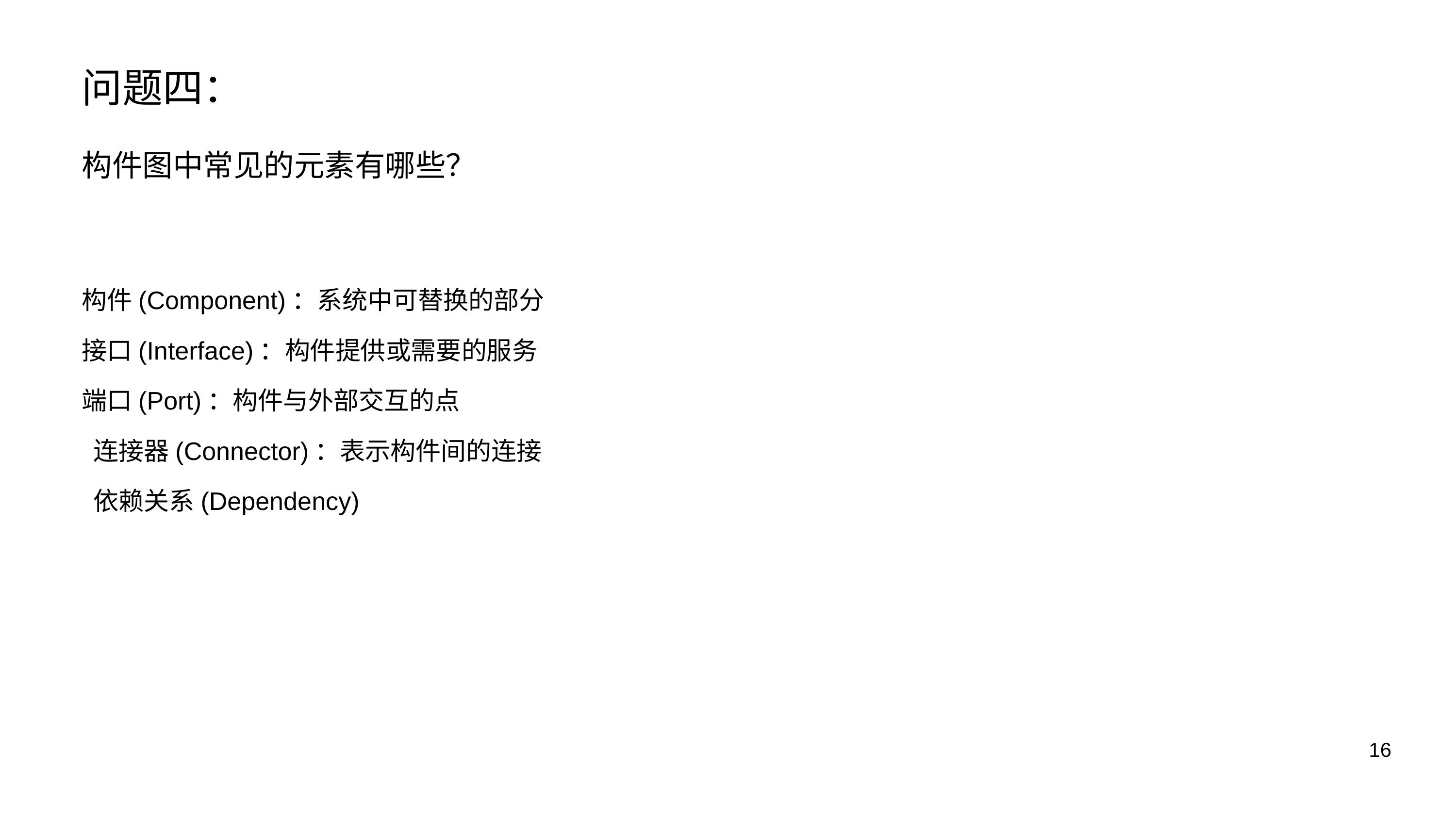

问题四：
构件图中常见的元素有哪些？
构件(Component)：系统中可替换的部分
接口(Interface)：构件提供或需要的服务
端口(Port)：构件与外部交互的点
 连接器(Connector)：表示构件间的连接
 依赖关系(Dependency)
16